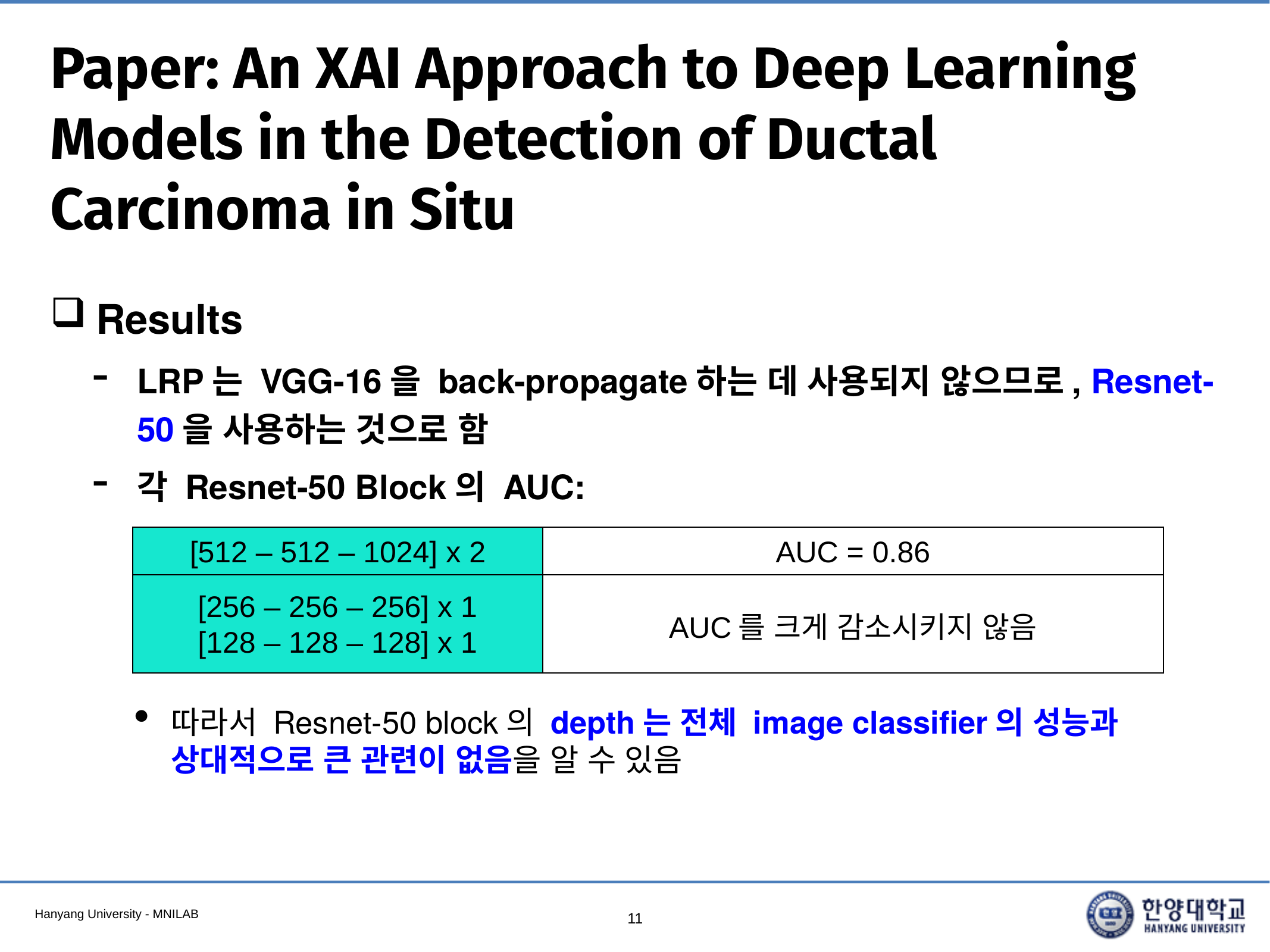

# Paper: An XAI Approach to Deep Learning Models in the Detection of Ductal Carcinoma in Situ
Results
LRP는 VGG-16을 back-propagate하는 데 사용되지 않으므로, Resnet-50을 사용하는 것으로 함
각 Resnet-50 Block의 AUC:

따라서 Resnet-50 block의 depth는 전체 image classifier의 성능과 상대적으로 큰 관련이 없음을 알 수 있음
| [512 – 512 – 1024] x 2 | AUC = 0.86 |
| --- | --- |
| [256 – 256 – 256] x 1 [128 – 128 – 128] x 1 | AUC를 크게 감소시키지 않음 |
11